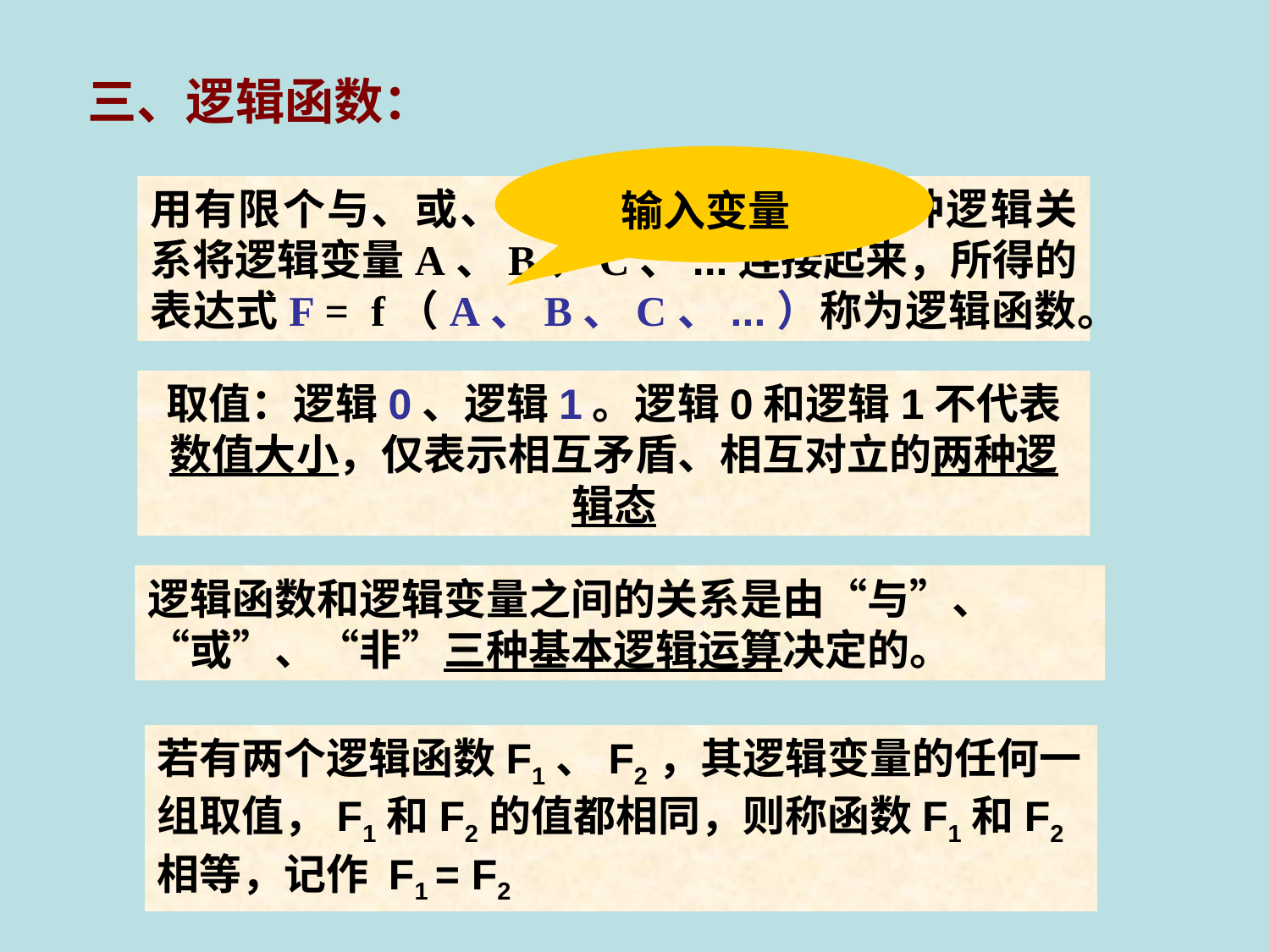

三、逻辑函数：

输入变量
用有限个与、或、非逻辑运算符，按某种逻辑关系将逻辑变量A、B、C、...连接起来，所得的表达式F =  f（A、B、C、...）称为逻辑函数。
取值：逻辑0、逻辑1。逻辑0和逻辑1不代表数值大小，仅表示相互矛盾、相互对立的两种逻辑态
逻辑函数和逻辑变量之间的关系是由“与”、“或”、“非”三种基本逻辑运算决定的。
若有两个逻辑函数F1、F2，其逻辑变量的任何一组取值，F1和F2的值都相同，则称函数F1和F2相等，记作 F1 = F2